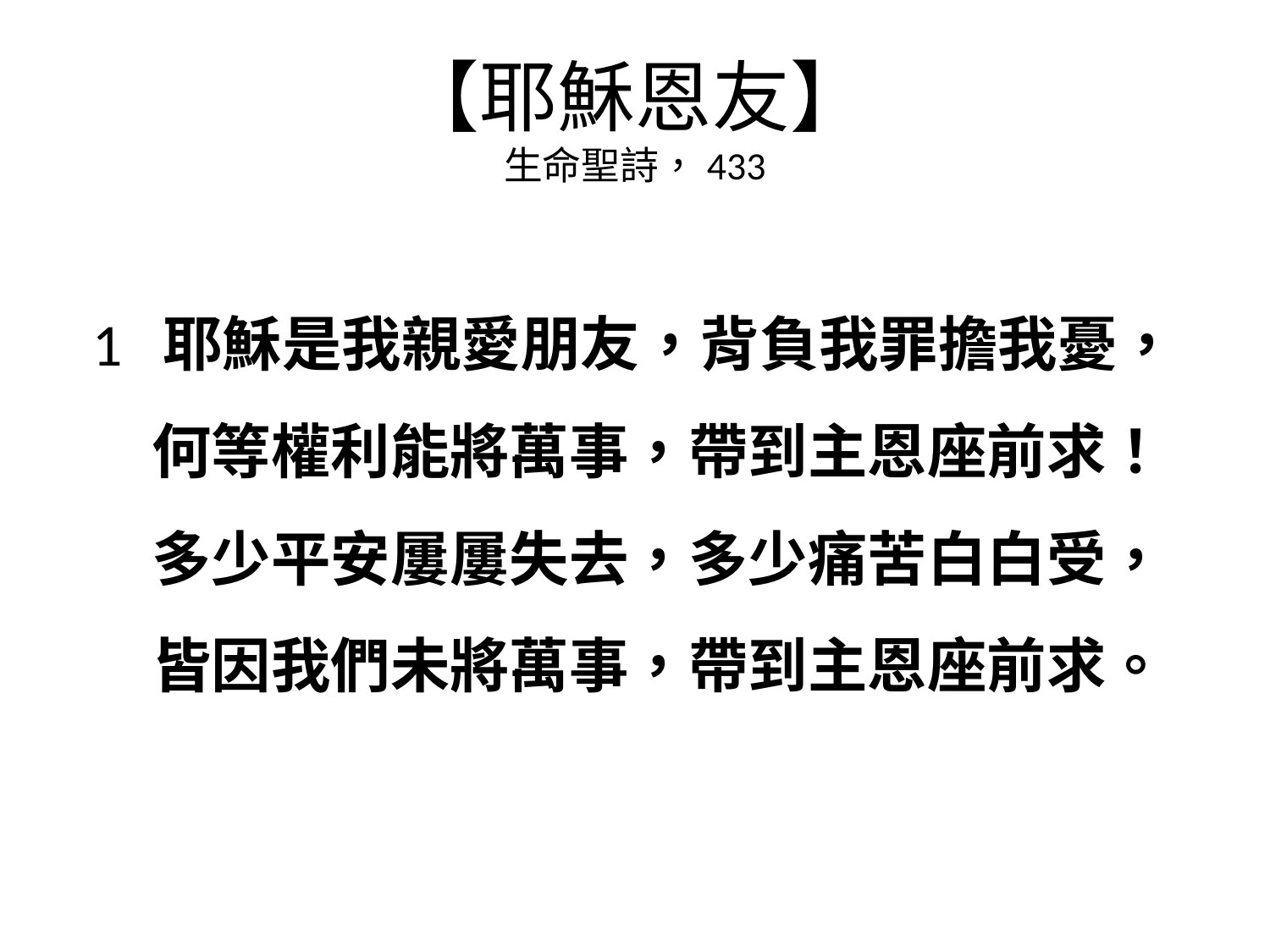

# 【耶穌恩友】 生命聖詩，433
1  耶穌是我親愛朋友，背負我罪擔我憂，
何等權利能將萬事，帶到主恩座前求！
多少平安屢屢失去，多少痛苦白白受，
皆因我們未將萬事，帶到主恩座前求。